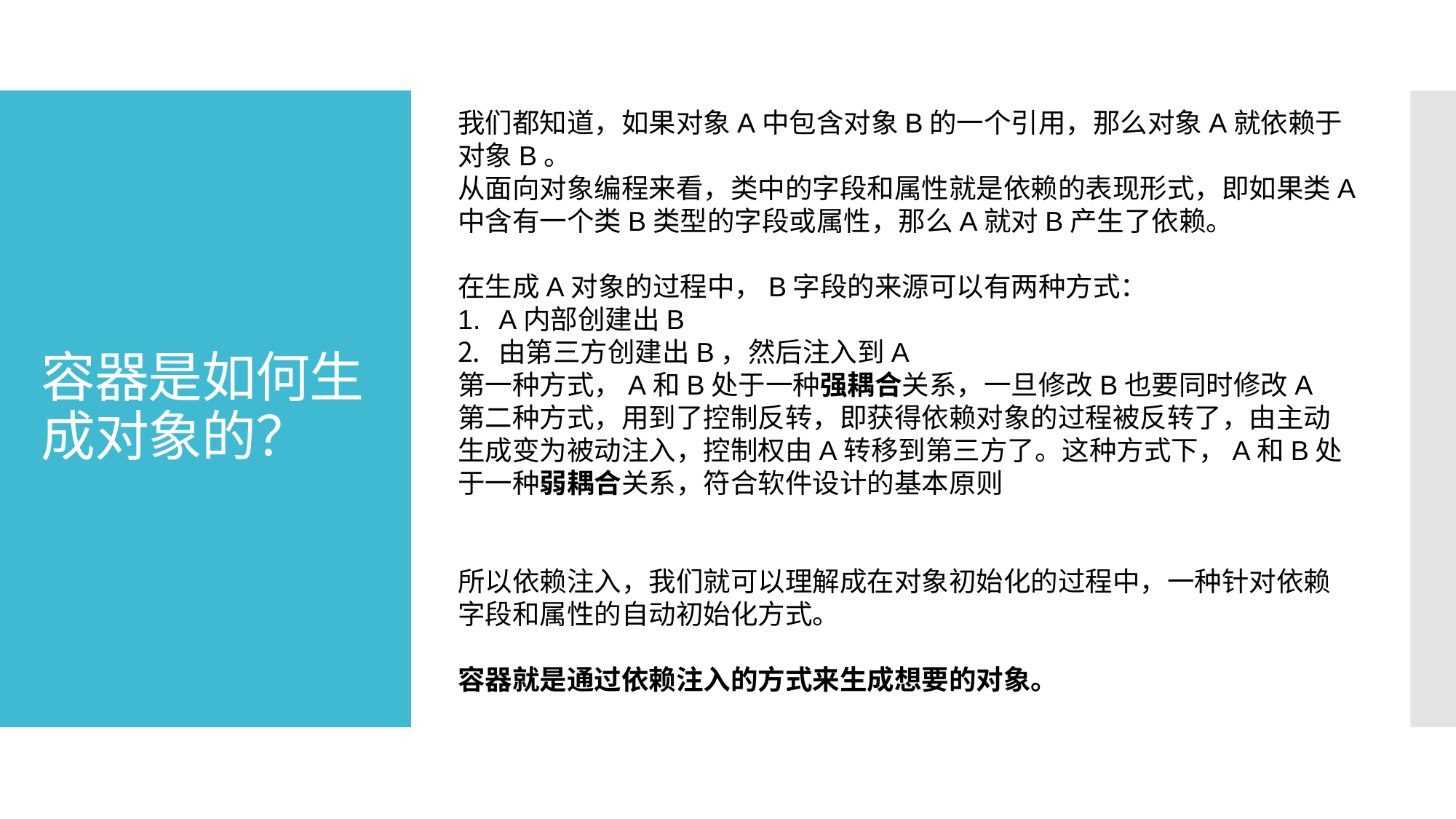

我们都知道，如果对象A中包含对象B的一个引用，那么对象A就依赖于对象B。
从面向对象编程来看，类中的字段和属性就是依赖的表现形式，即如果类A中含有一个类B类型的字段或属性，那么A就对B产生了依赖。

在生成A对象的过程中，B字段的来源可以有两种方式：
A内部创建出B
由第三方创建出B，然后注入到A
第一种方式，A和B处于一种强耦合关系，一旦修改B也要同时修改A
第二种方式，用到了控制反转，即获得依赖对象的过程被反转了，由主动生成变为被动注入，控制权由A转移到第三方了。这种方式下，A和B处于一种弱耦合关系，符合软件设计的基本原则

所以依赖注入，我们就可以理解成在对象初始化的过程中，一种针对依赖字段和属性的自动初始化方式。

容器就是通过依赖注入的方式来生成想要的对象。
# 容器是如何生成对象的？